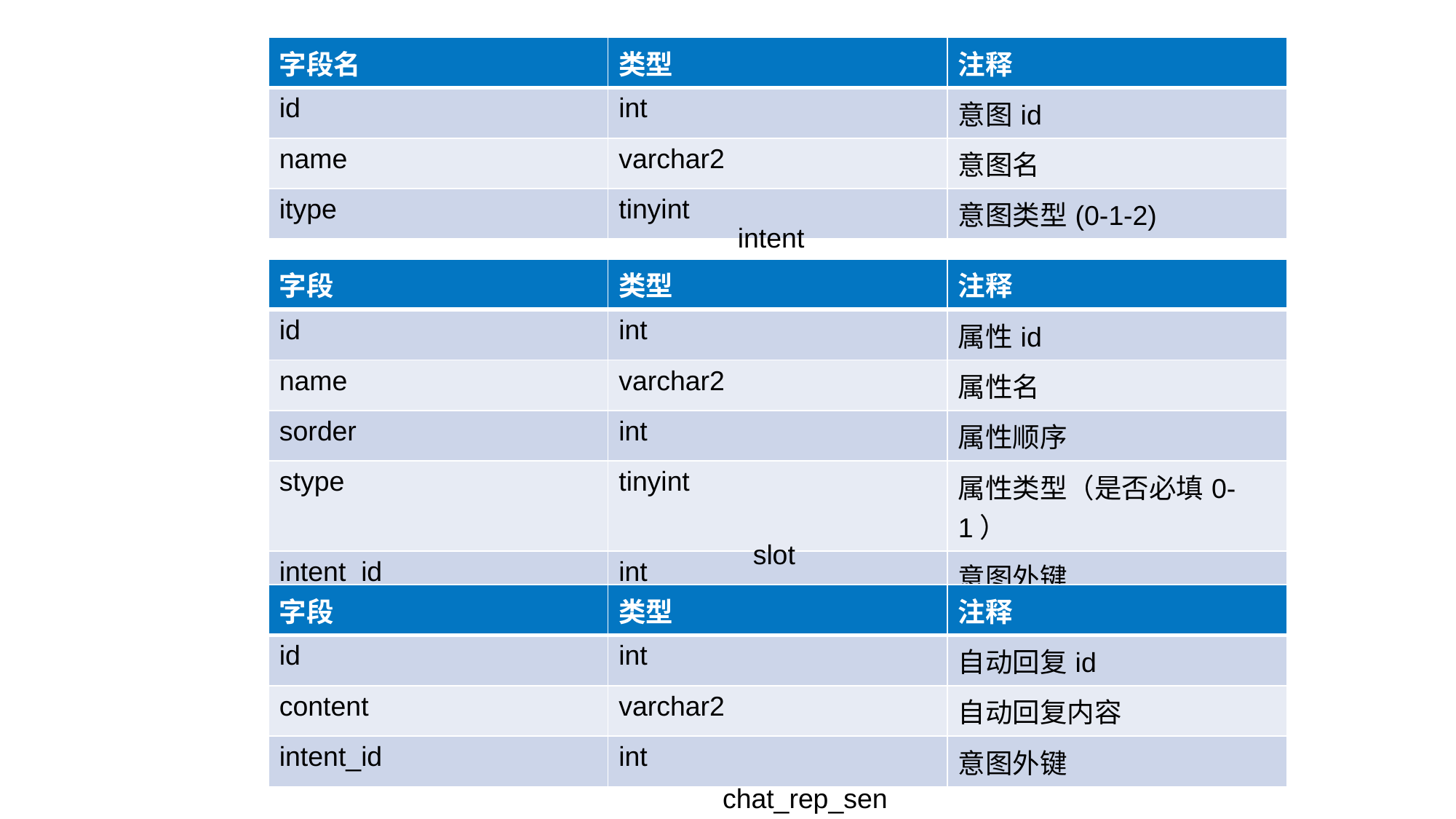

| 字段名 | 类型 | 注释 |
| --- | --- | --- |
| id | int | 意图id |
| name | varchar2 | 意图名 |
| itype | tinyint | 意图类型(0-1-2) |
intent
| 字段 | 类型 | 注释 |
| --- | --- | --- |
| id | int | 属性id |
| name | varchar2 | 属性名 |
| sorder | int | 属性顺序 |
| stype | tinyint | 属性类型（是否必填0-1） |
| intent\_id | int | 意图外键 |
  slot
| 字段 | 类型 | 注释 |
| --- | --- | --- |
| id | int | 自动回复id |
| content | varchar2 | 自动回复内容 |
| intent\_id | int | 意图外键 |
chat_rep_sens